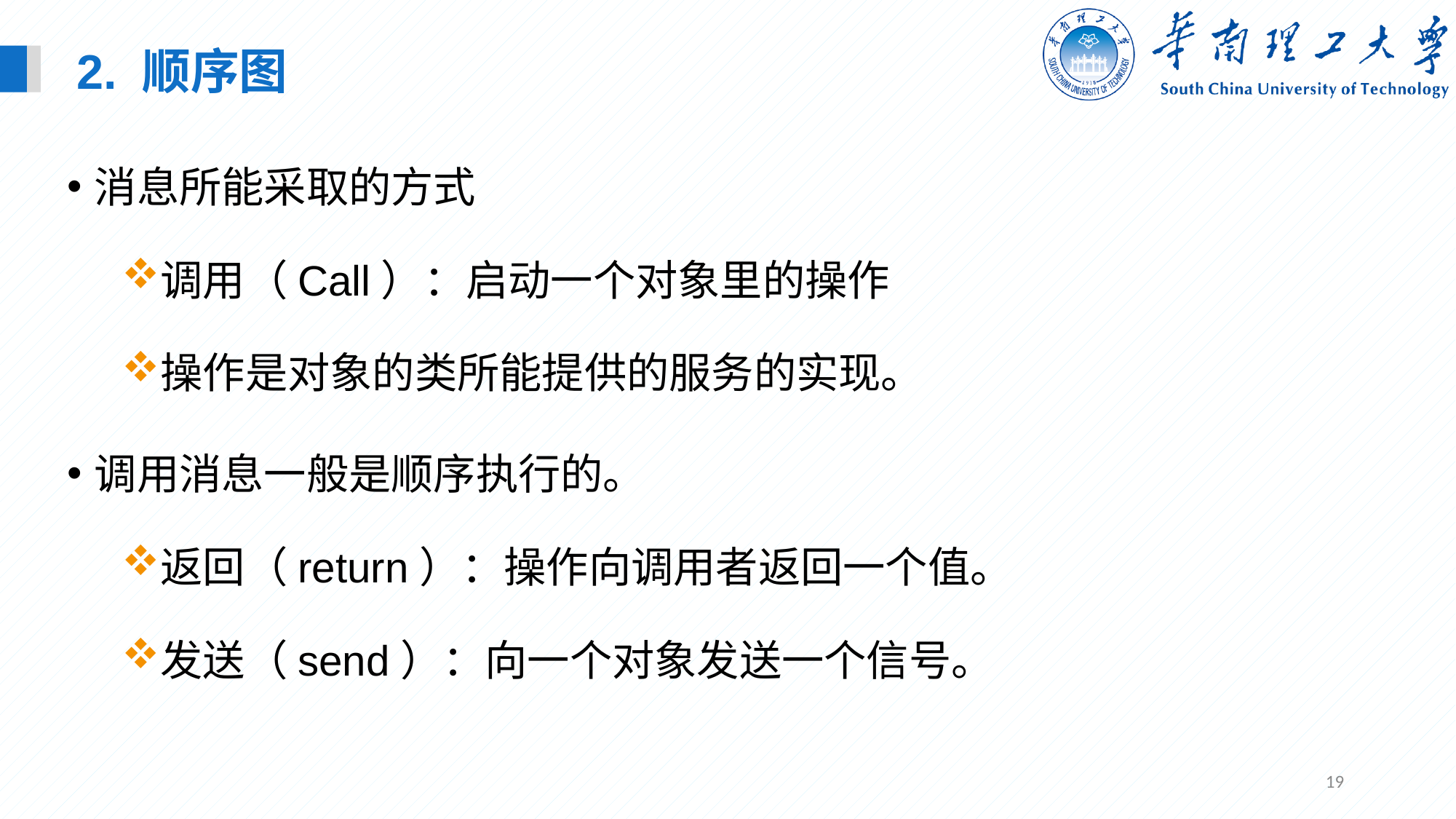

2. 顺序图
消息所能采取的方式
调用（Call）：启动一个对象里的操作
操作是对象的类所能提供的服务的实现。
调用消息一般是顺序执行的。
返回（return）：操作向调用者返回一个值。
发送（send）：向一个对象发送一个信号。
19